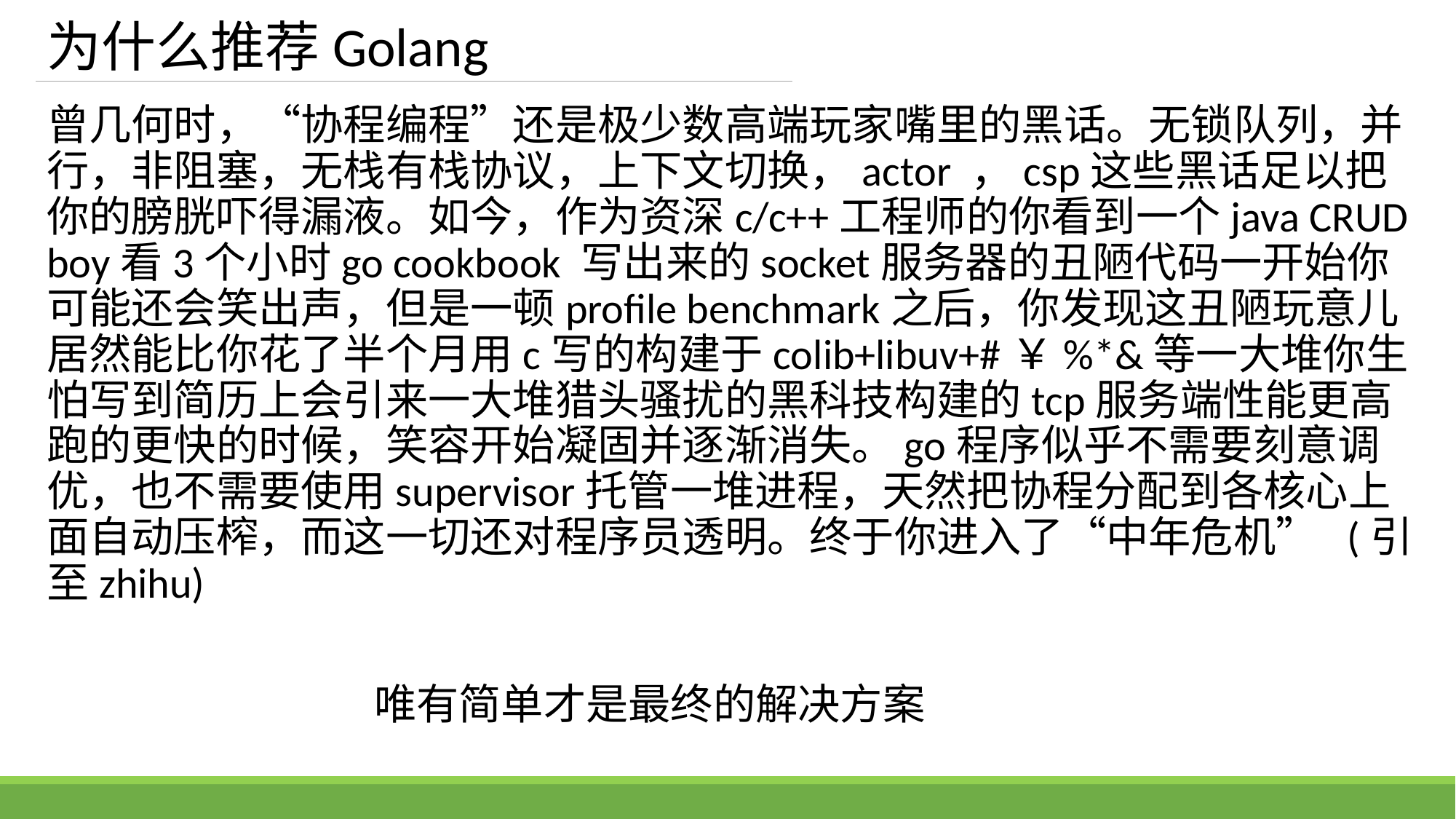

# 为什么推荐Golang
曾几何时，“协程编程”还是极少数高端玩家嘴里的黑话。无锁队列，并行，非阻塞，无栈有栈协议，上下文切换，actor ，csp这些黑话足以把你的膀胱吓得漏液。如今，作为资深c/c++工程师的你看到一个java CRUD boy看3个小时go cookbook 写出来的socket服务器的丑陋代码一开始你可能还会笑出声，但是一顿profile benchmark之后，你发现这丑陋玩意儿居然能比你花了半个月用c写的构建于colib+libuv+#￥%*&等一大堆你生怕写到简历上会引来一大堆猎头骚扰的黑科技构建的tcp服务端性能更高跑的更快的时候，笑容开始凝固并逐渐消失。go程序似乎不需要刻意调优，也不需要使用supervisor托管一堆进程，天然把协程分配到各核心上面自动压榨，而这一切还对程序员透明。终于你进入了“中年危机”  (引至zhihu)

			唯有简单才是最终的解决方案